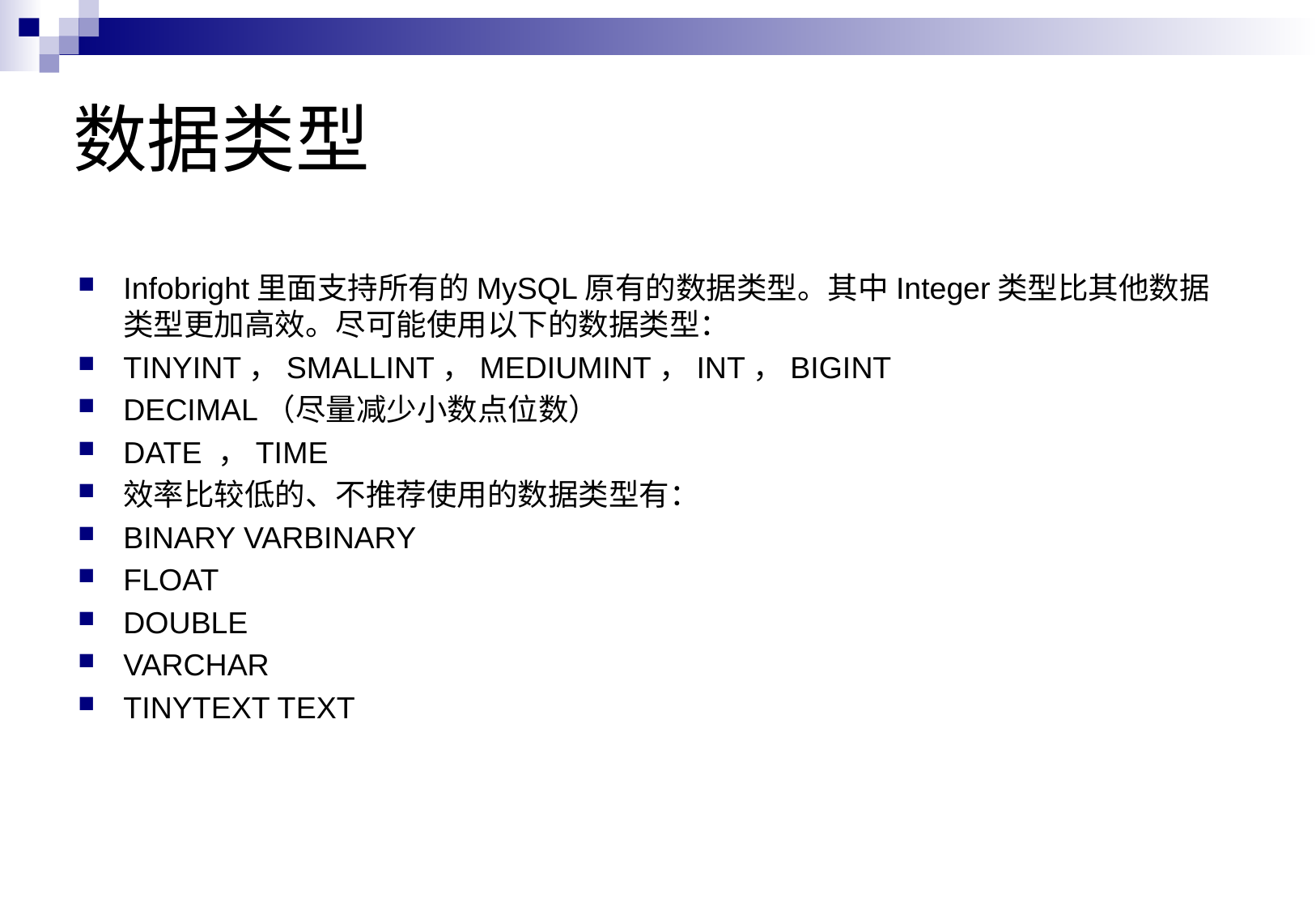

# 数据类型
Infobright里面支持所有的MySQL原有的数据类型。其中Integer类型比其他数据类型更加高效。尽可能使用以下的数据类型：
TINYINT，SMALLINT，MEDIUMINT，INT，BIGINT
DECIMAL（尽量减少小数点位数）
DATE ，TIME
效率比较低的、不推荐使用的数据类型有：
BINARY VARBINARY
FLOAT
DOUBLE
VARCHAR
TINYTEXT TEXT